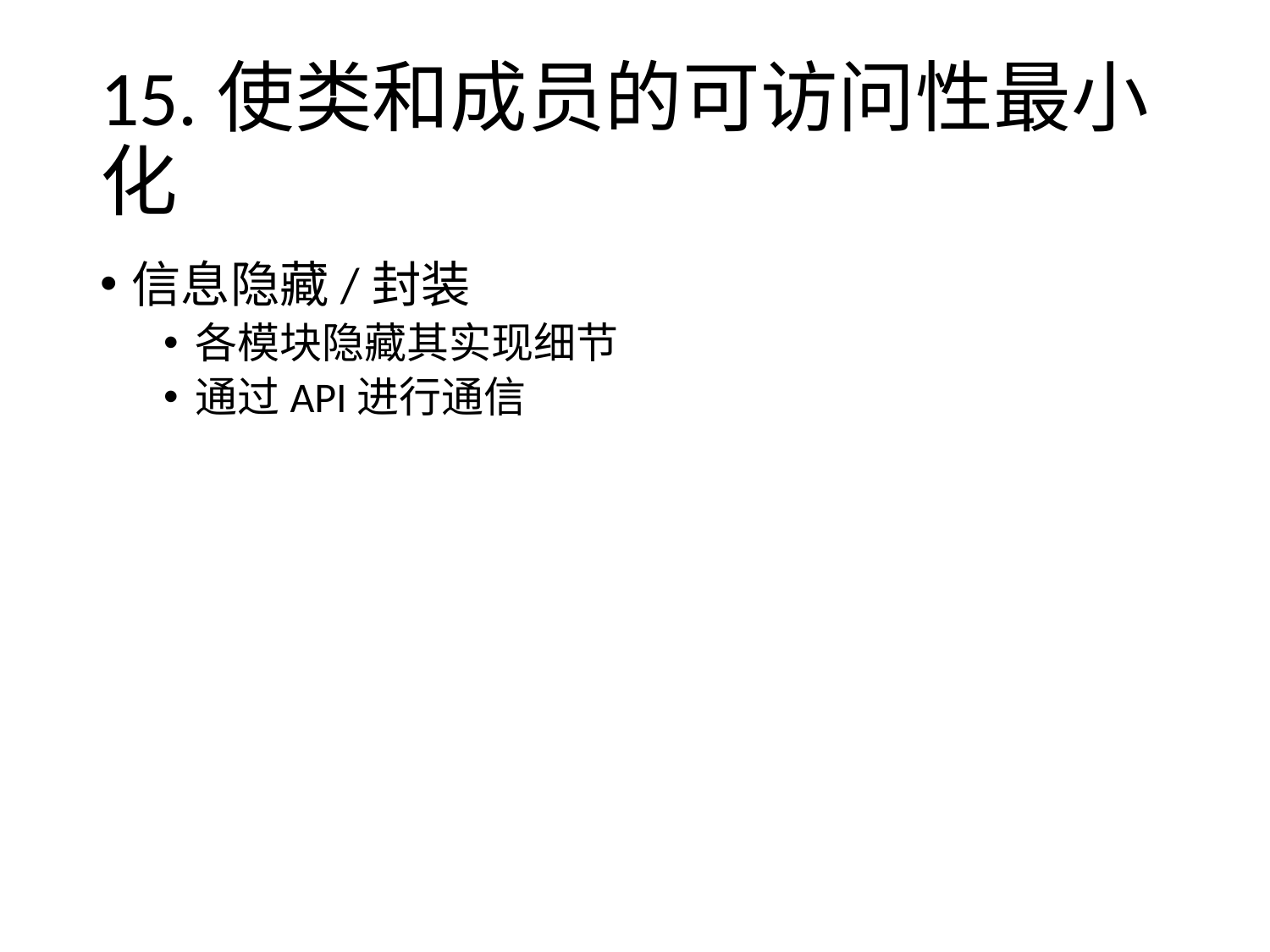

# 15.使类和成员的可访问性最小化
信息隐藏/封装
各模块隐藏其实现细节
通过API进行通信